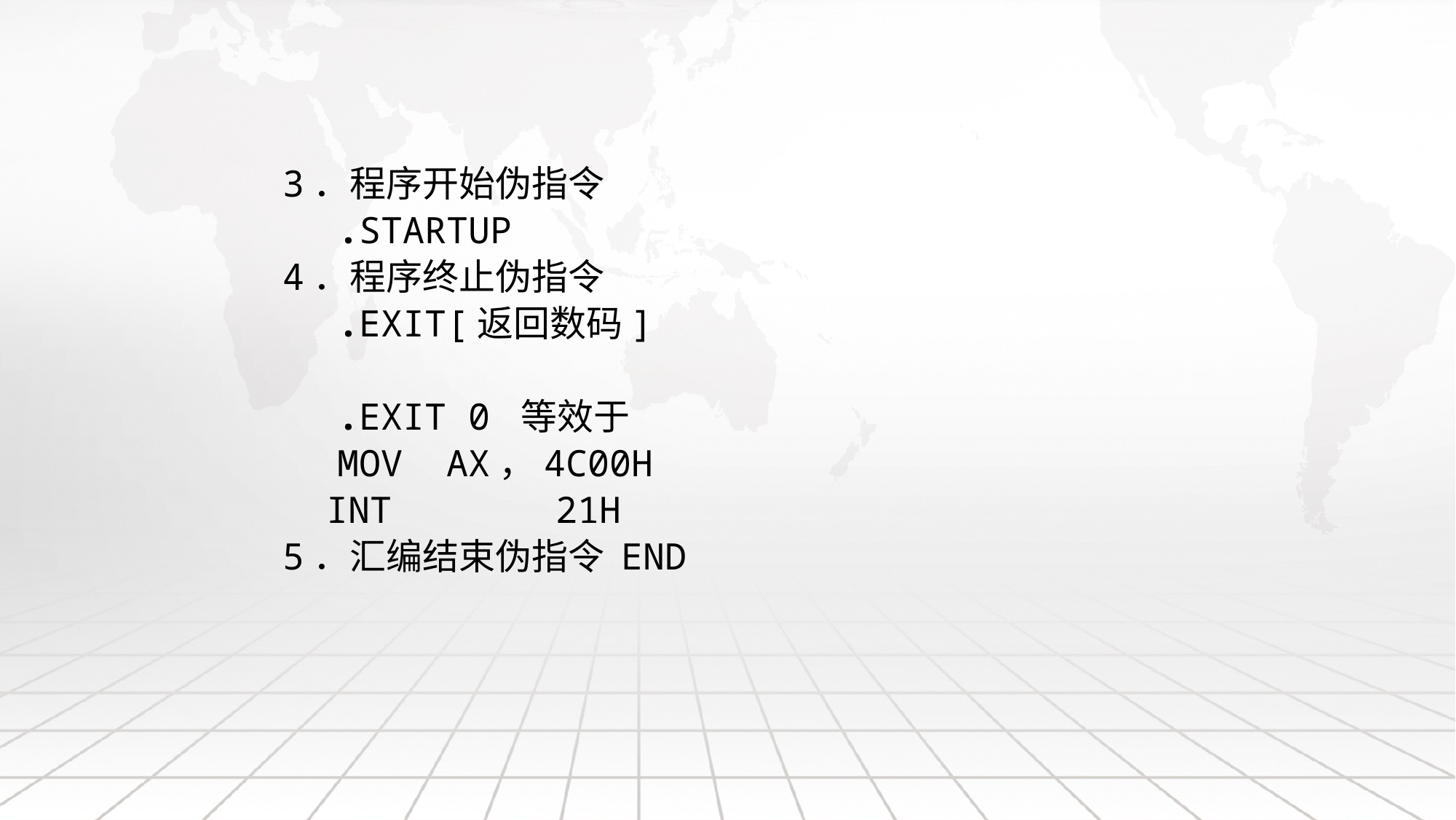

3．程序开始伪指令
	.STARTUP
4．程序终止伪指令
	.EXIT[返回数码]

	.EXIT 0 等效于
 	MOV 	AX，4C00H
  INT		21H
5．汇编结束伪指令 END